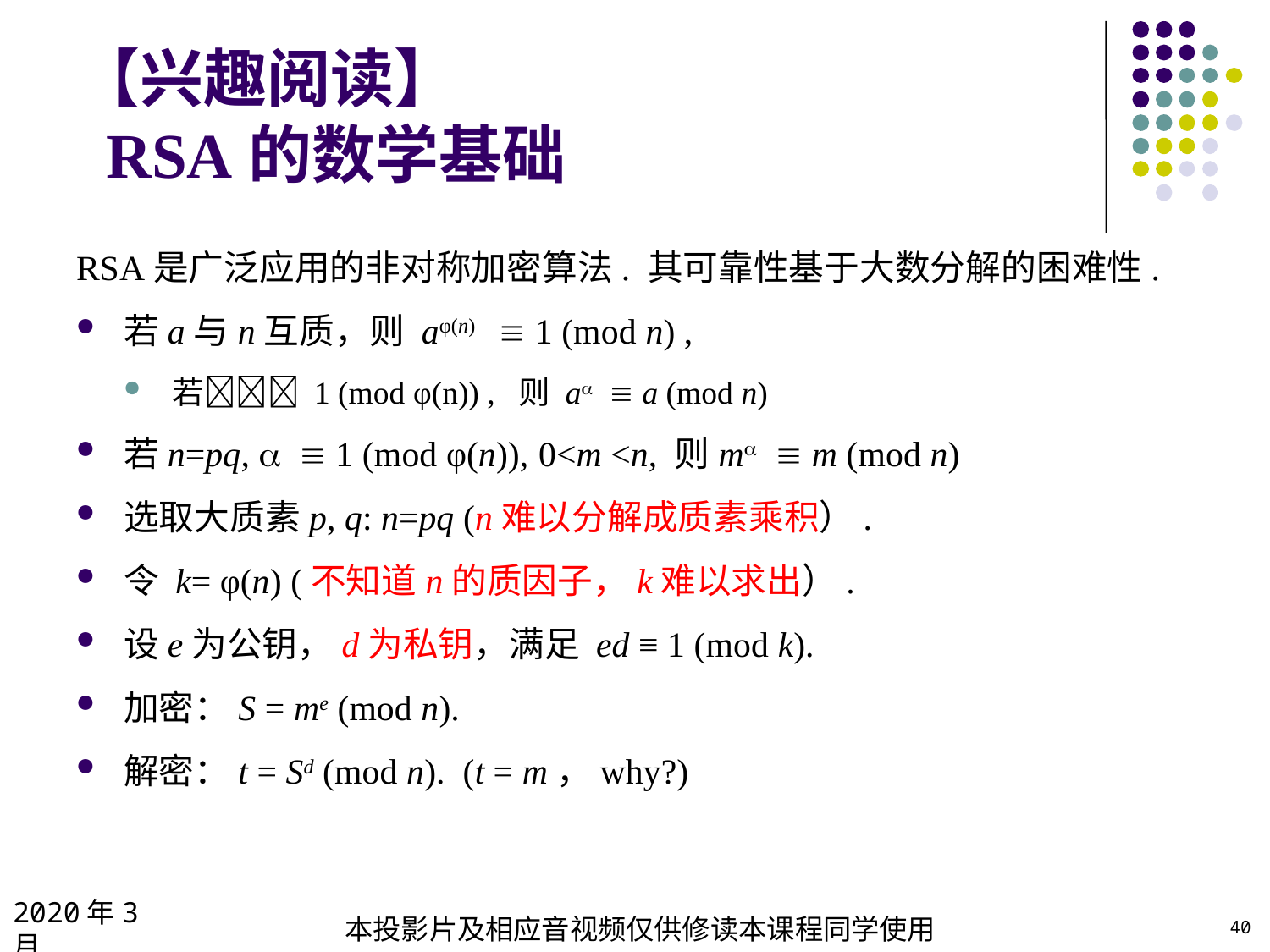

# 【兴趣阅读】 RSA的数学基础
RSA是广泛应用的非对称加密算法. 其可靠性基于大数分解的困难性.
若a与n互质，则 aφ(n)  ≡ 1 (mod n) ,
若α ≡ 1 (mod φ(n)) ,  则 aα ≡ a (mod n)
若n=pq, α ≡ 1 (mod φ(n)), 0<m <n, 则mα ≡ m (mod n)
选取大质素p, q: n=pq (n难以分解成质素乘积）.
令 k= φ(n) (不知道n的质因子，k难以求出）.
设e为公钥，d为私钥，满足 ed ≡ 1 (mod k).
加密：S = me (mod n).
解密：t = Sd (mod n).  (t = m，why?)
2020年3月
本投影片及相应音视频仅供修读本课程同学使用
40